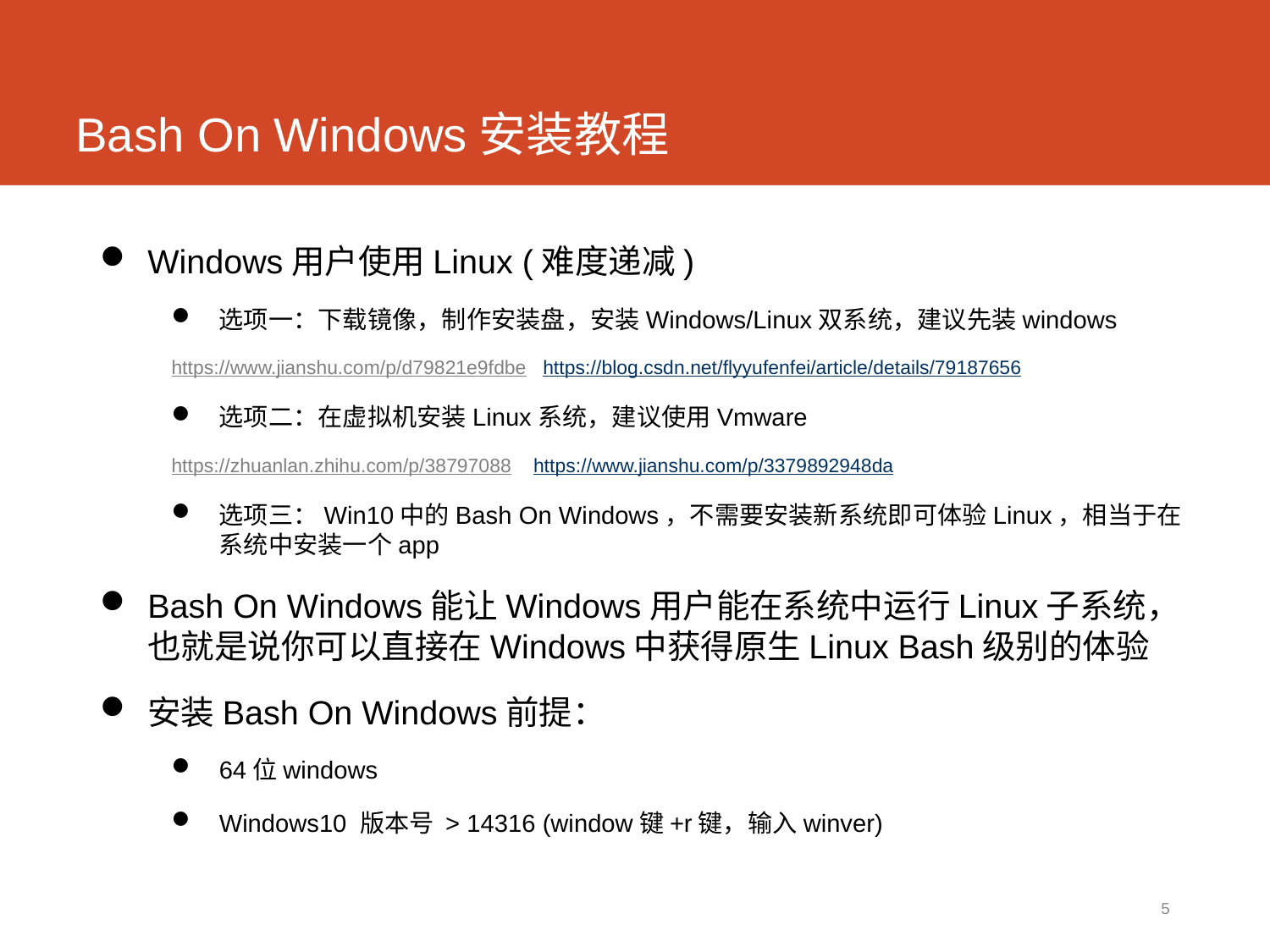

# Bash On Windows安装教程
Windows用户使用Linux (难度递减)
选项一：下载镜像，制作安装盘，安装Windows/Linux双系统，建议先装windows
https://www.jianshu.com/p/d79821e9fdbe   https://blog.csdn.net/flyyufenfei/article/details/79187656
选项二：在虚拟机安装Linux系统，建议使用Vmware
https://zhuanlan.zhihu.com/p/38797088    https://www.jianshu.com/p/3379892948da
选项三：Win10中的Bash On Windows，不需要安装新系统即可体验Linux，相当于在系统中安装一个app
Bash On Windows能让Windows用户能在系统中运行Linux子系统，也就是说你可以直接在Windows中获得原生Linux Bash级别的体验
安装Bash On Windows前提：
64位windows
Windows10 版本号 > 14316 (window键+r键，输入winver)

5